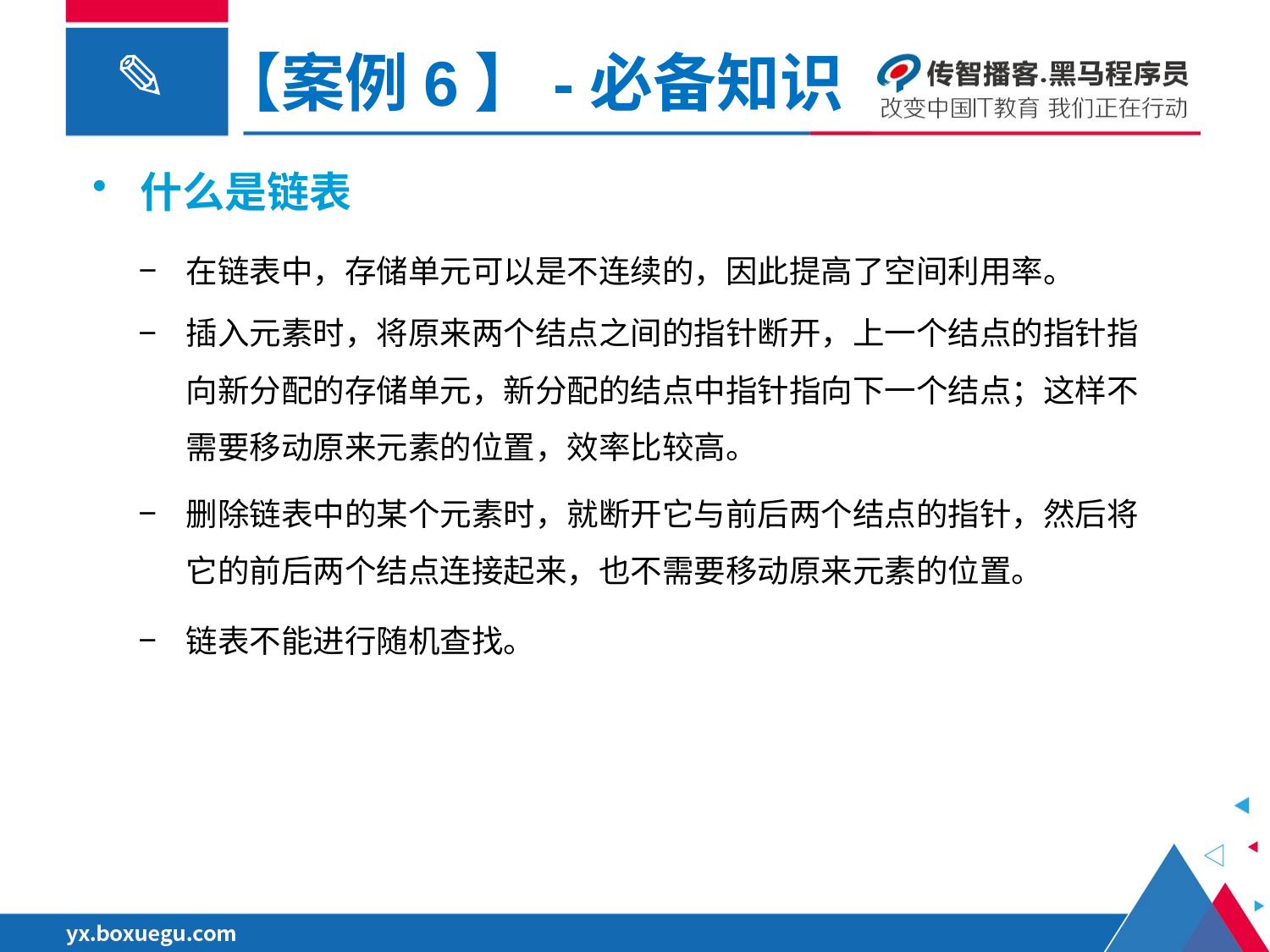

【案例6】-必备知识
什么是链表
在链表中，存储单元可以是不连续的，因此提高了空间利用率。
插入元素时，将原来两个结点之间的指针断开，上一个结点的指针指向新分配的存储单元，新分配的结点中指针指向下一个结点；这样不需要移动原来元素的位置，效率比较高。
删除链表中的某个元素时，就断开它与前后两个结点的指针，然后将它的前后两个结点连接起来，也不需要移动原来元素的位置。
链表不能进行随机查找。